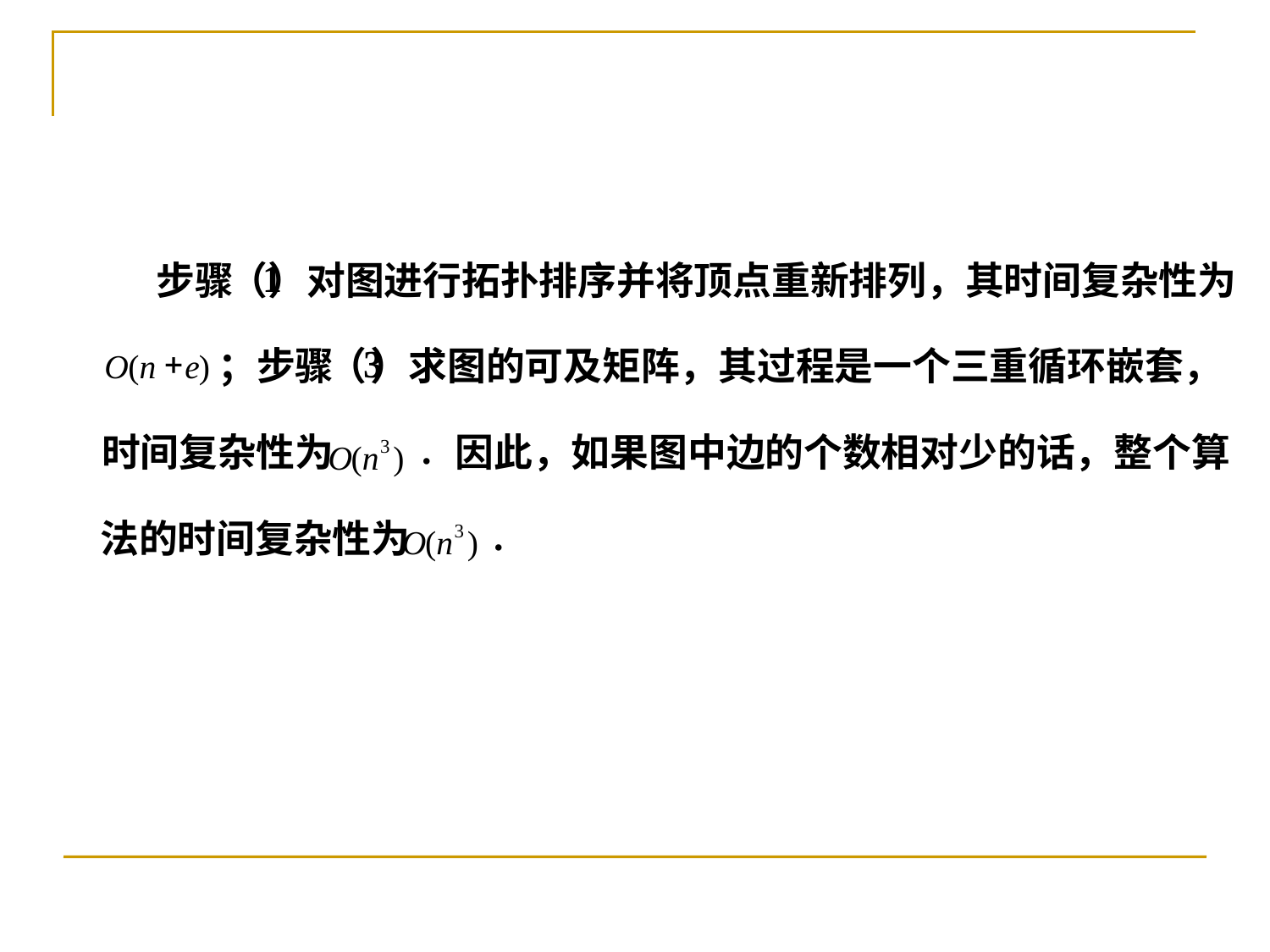

1
步骤
（
）对图进行拓扑排序并将顶点重新排列，其时间复杂性为
3
；步骤
（
）求图的可及矩阵，其过程是一个三重循环嵌套，
+
O
(
n
e
)
  .
时间复杂性为
因此，如果图中边的个数相对少的话，整个算
3
O
(
n
)
  .
法的时间复杂性为
3
O
(
n
)